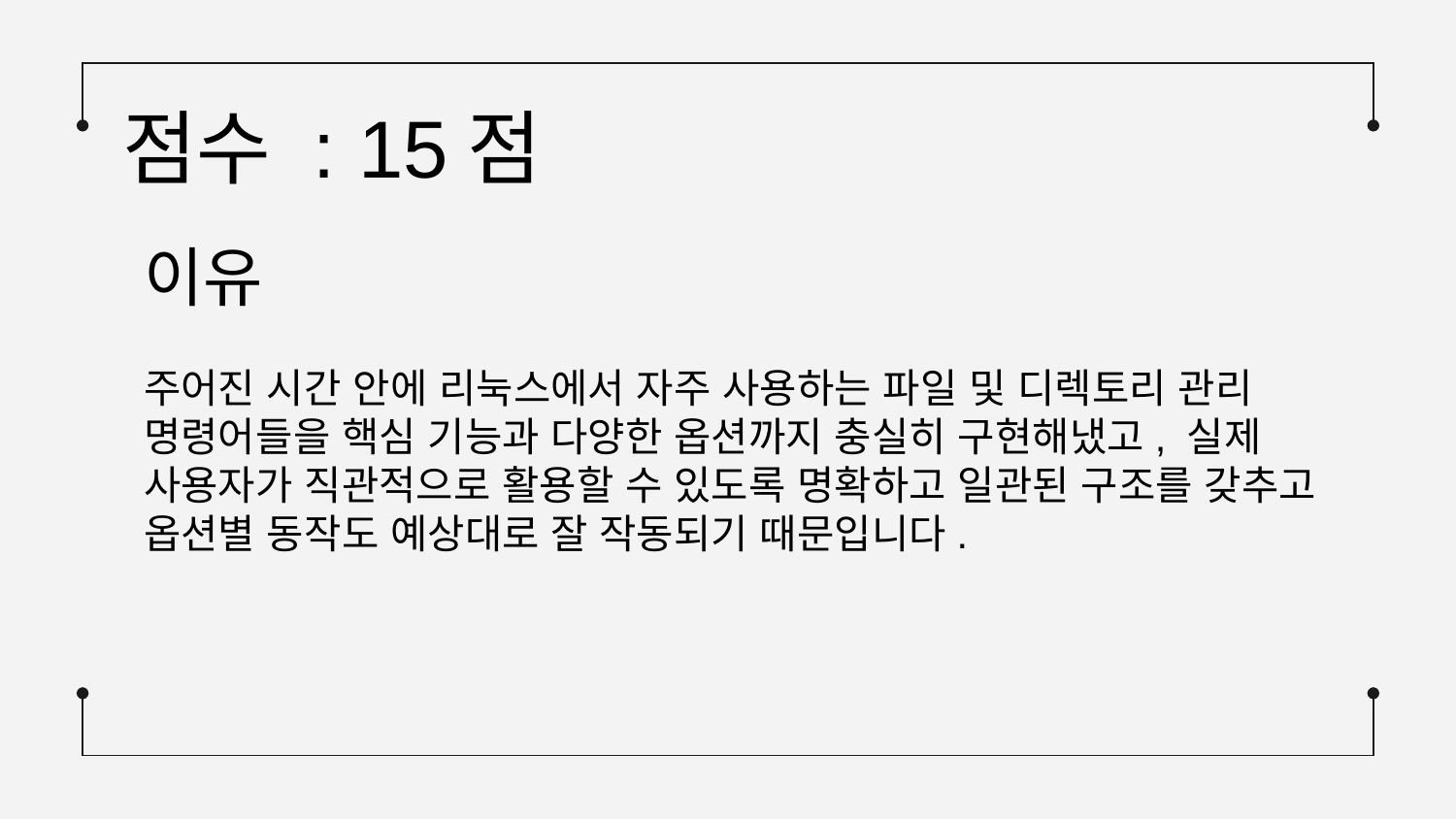

점수 : 15점
이유

주어진 시간 안에 리눅스에서 자주 사용하는 파일 및 디렉토리 관리 명령어들을 핵심 기능과 다양한 옵션까지 충실히 구현해냈고, 실제 사용자가 직관적으로 활용할 수 있도록 명확하고 일관된 구조를 갖추고 옵션별 동작도 예상대로 잘 작동되기 때문입니다.